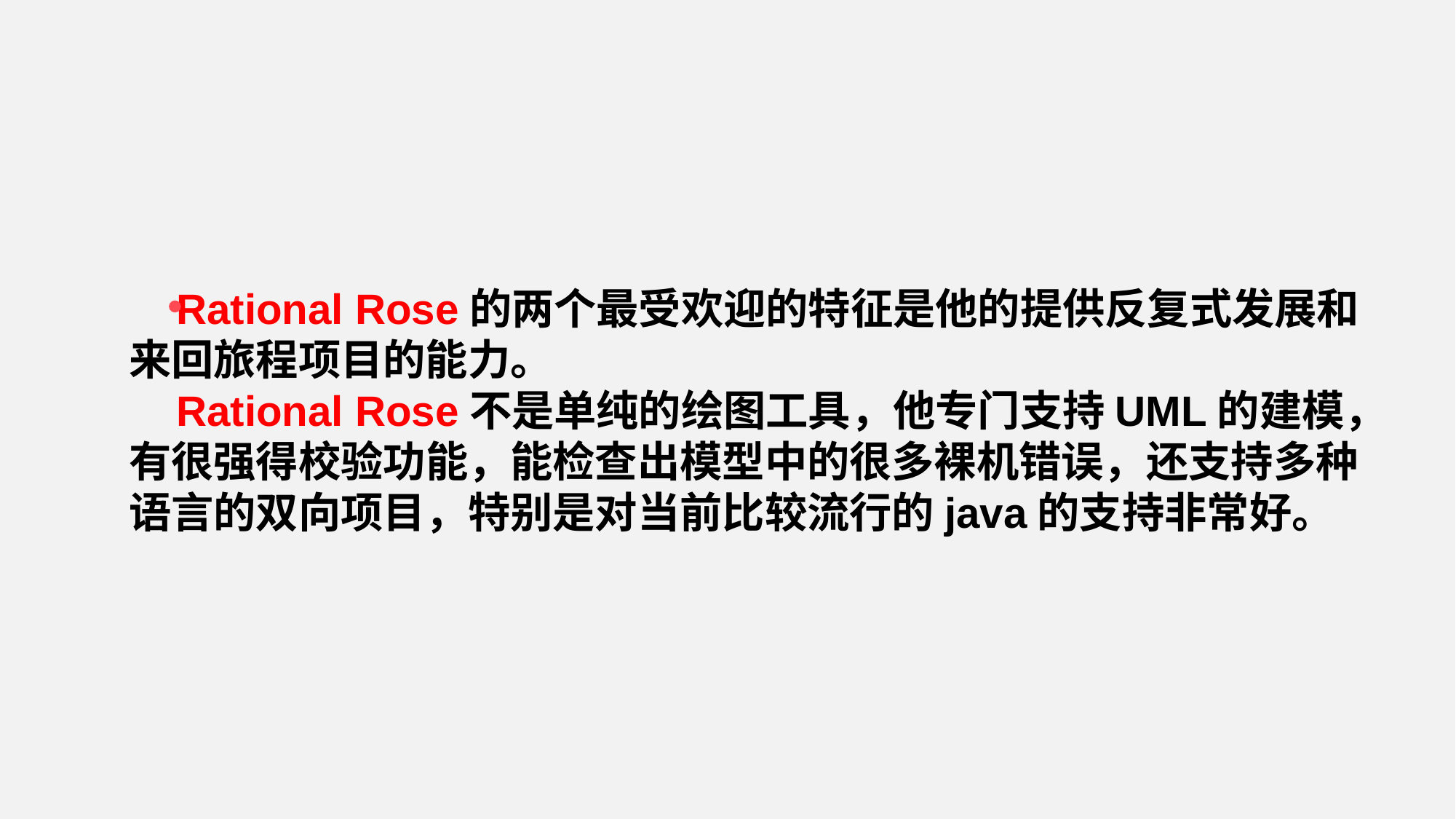

Rational Rose的两个最受欢迎的特征是他的提供反复式发展和来回旅程项目的能力。
    Rational Rose不是单纯的绘图工具，他专门支持UML的建模，有很强得校验功能，能检查出模型中的很多裸机错误，还支持多种语言的双向项目，特别是对当前比较流行的java的支持非常好。